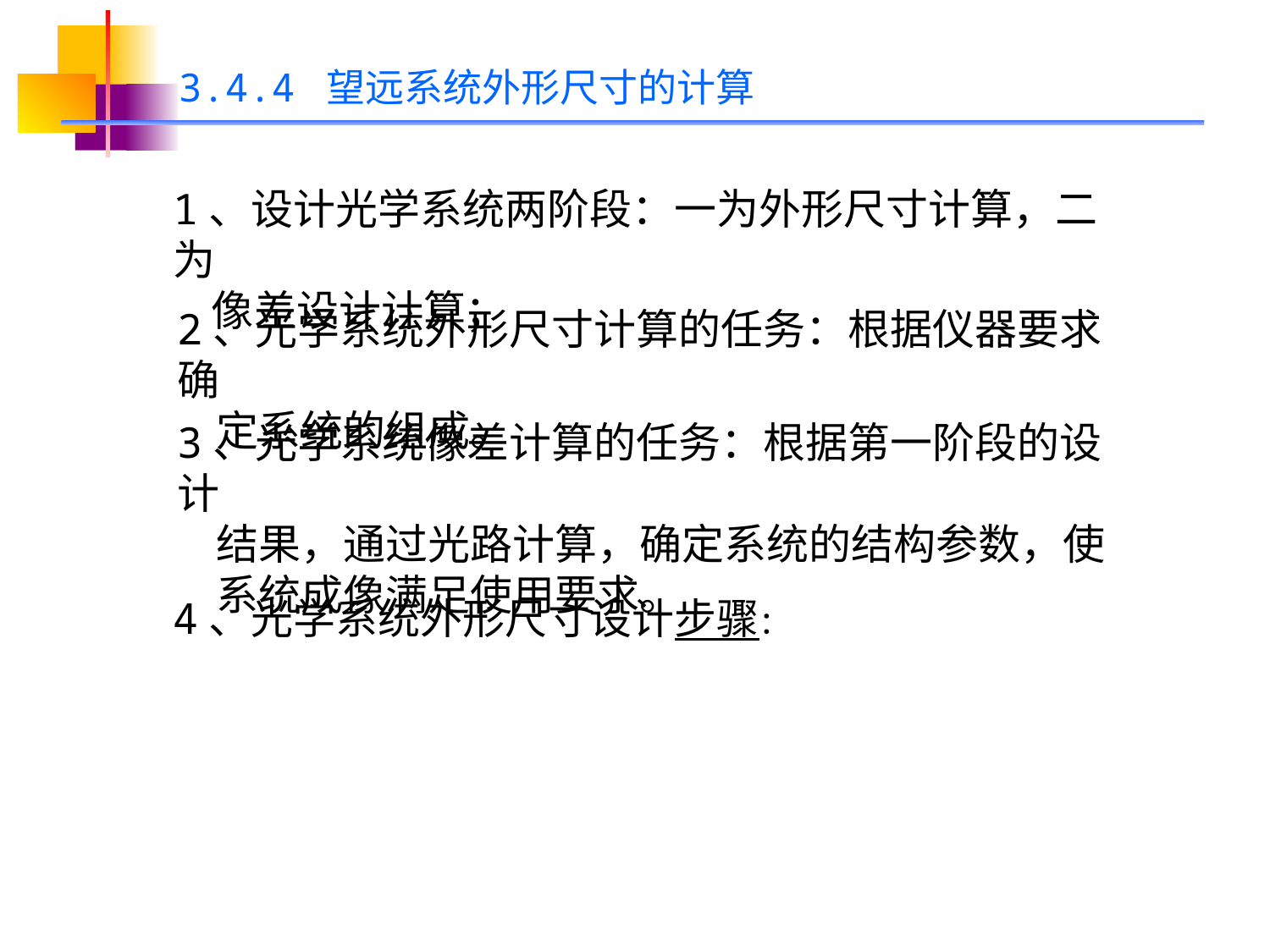

# 3.4.4 望远系统外形尺寸的计算
1、设计光学系统两阶段：一为外形尺寸计算，二为
   像差设计计算；
2、光学系统外形尺寸计算的任务：根据仪器要求确
   定系统的组成。
3、光学系统像差计算的任务：根据第一阶段的设计
   结果，通过光路计算，确定系统的结构参数，使
   系统成像满足使用要求。
4、光学系统外形尺寸设计步骤：